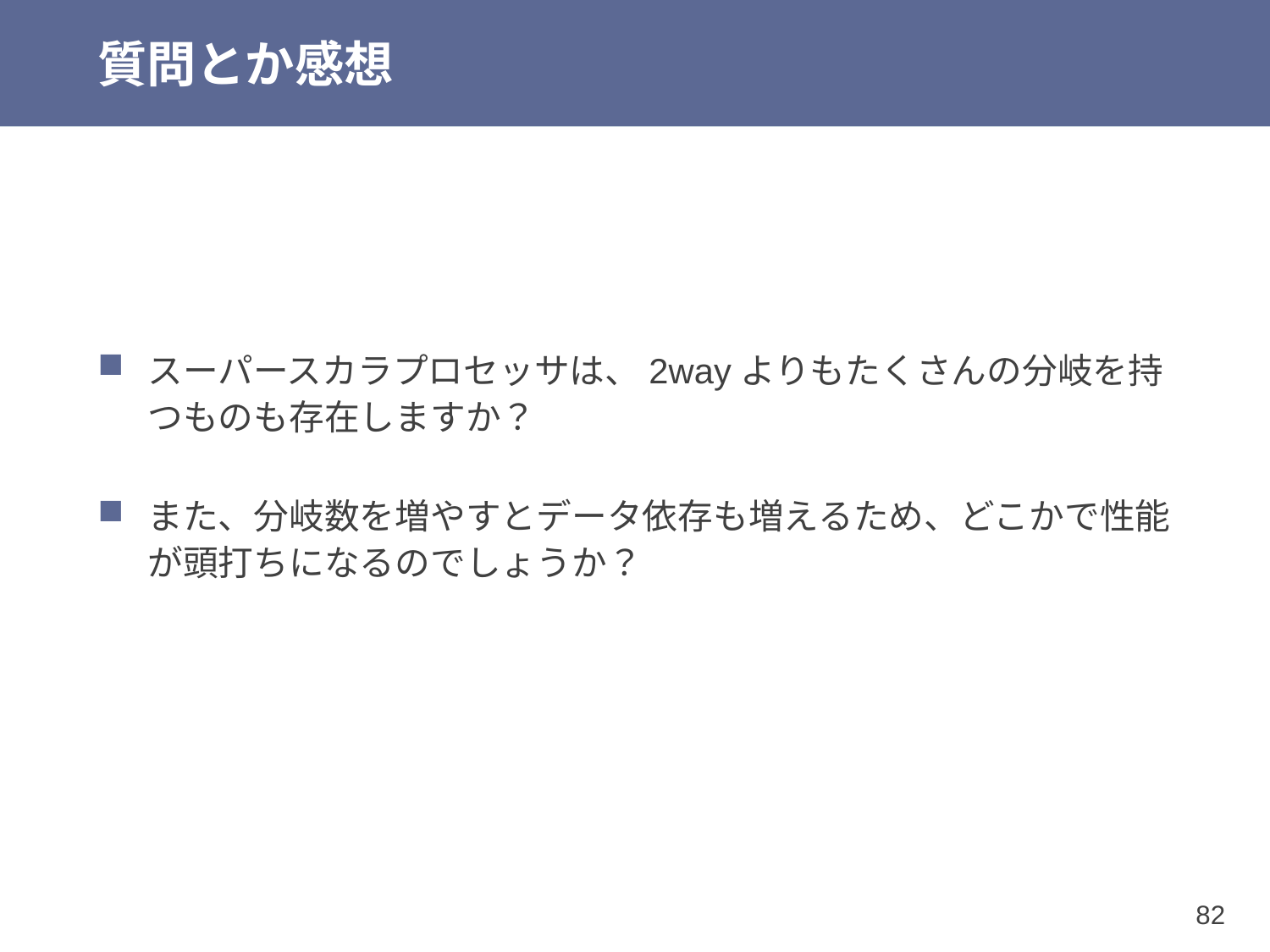

# 質問とか感想
スーパースカラプロセッサは、2wayよりもたくさんの分岐を持つものも存在しますか？
また、分岐数を増やすとデータ依存も増えるため、どこかで性能が頭打ちになるのでしょうか？